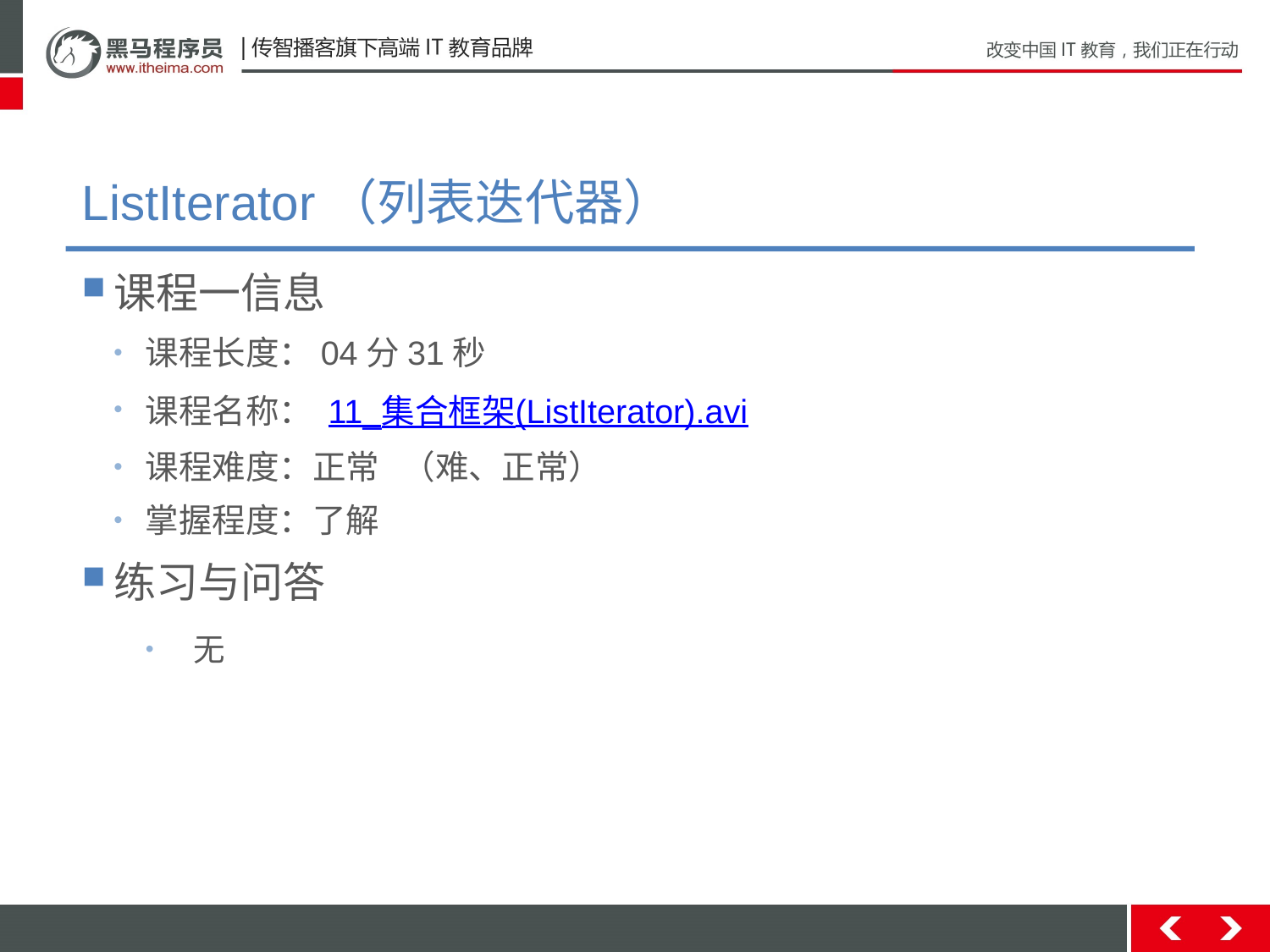

# ListIterator（列表迭代器）
课程一信息
课程长度：04分31秒
课程名称： 11_集合框架(ListIterator).avi
课程难度：正常   （难、正常）
掌握程度：了解
练习与问答
无